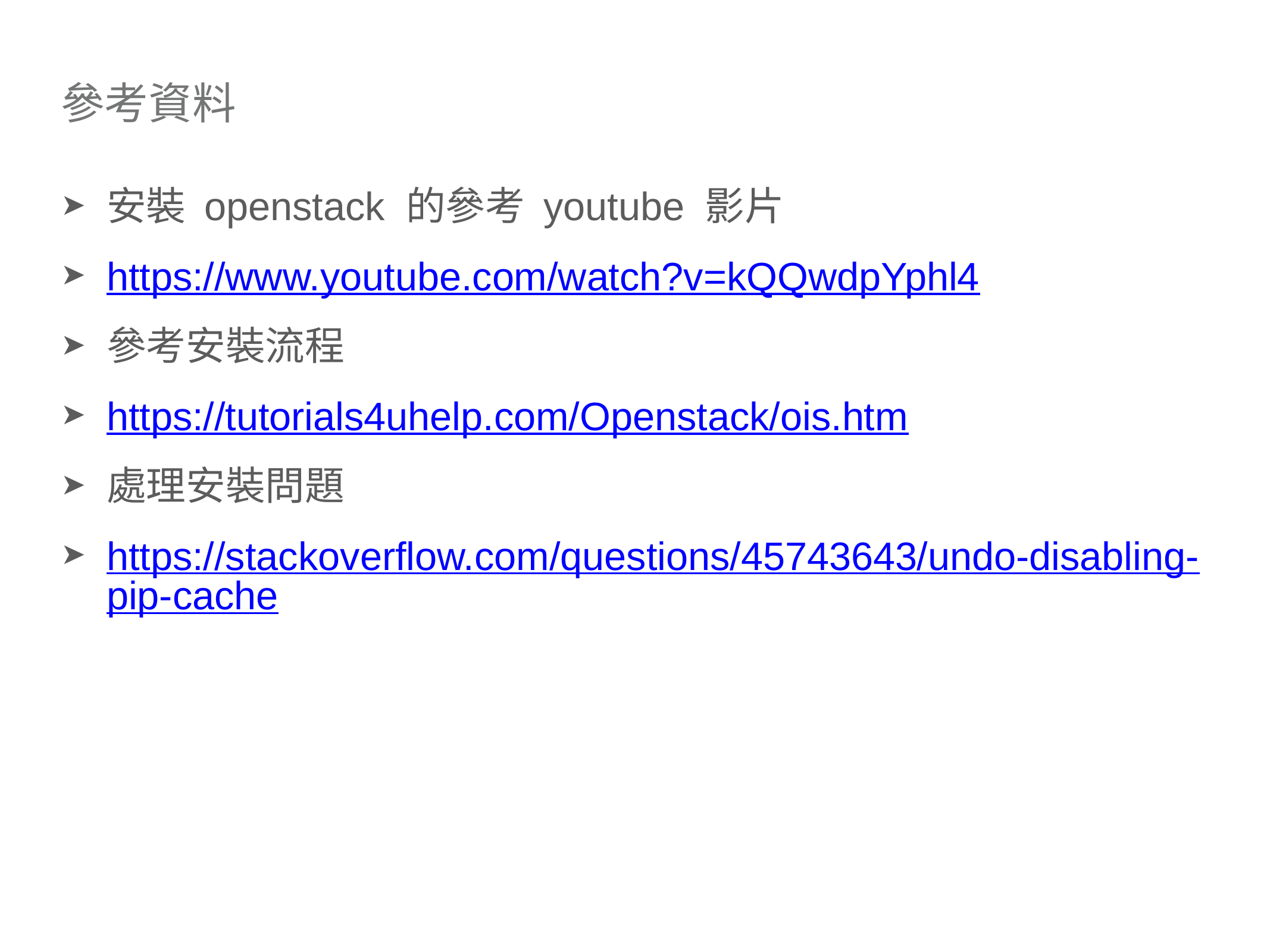

# 參考資料

安裝 openstack 的參考 youtube 影片
https://www.youtube.com/watch?v=kQQwdpYphl4
參考安裝流程
https://tutorials4uhelp.com/Openstack/ois.htm
處理安裝問題
https://stackoverflow.com/questions/45743643/undo-disabling-pip-cache